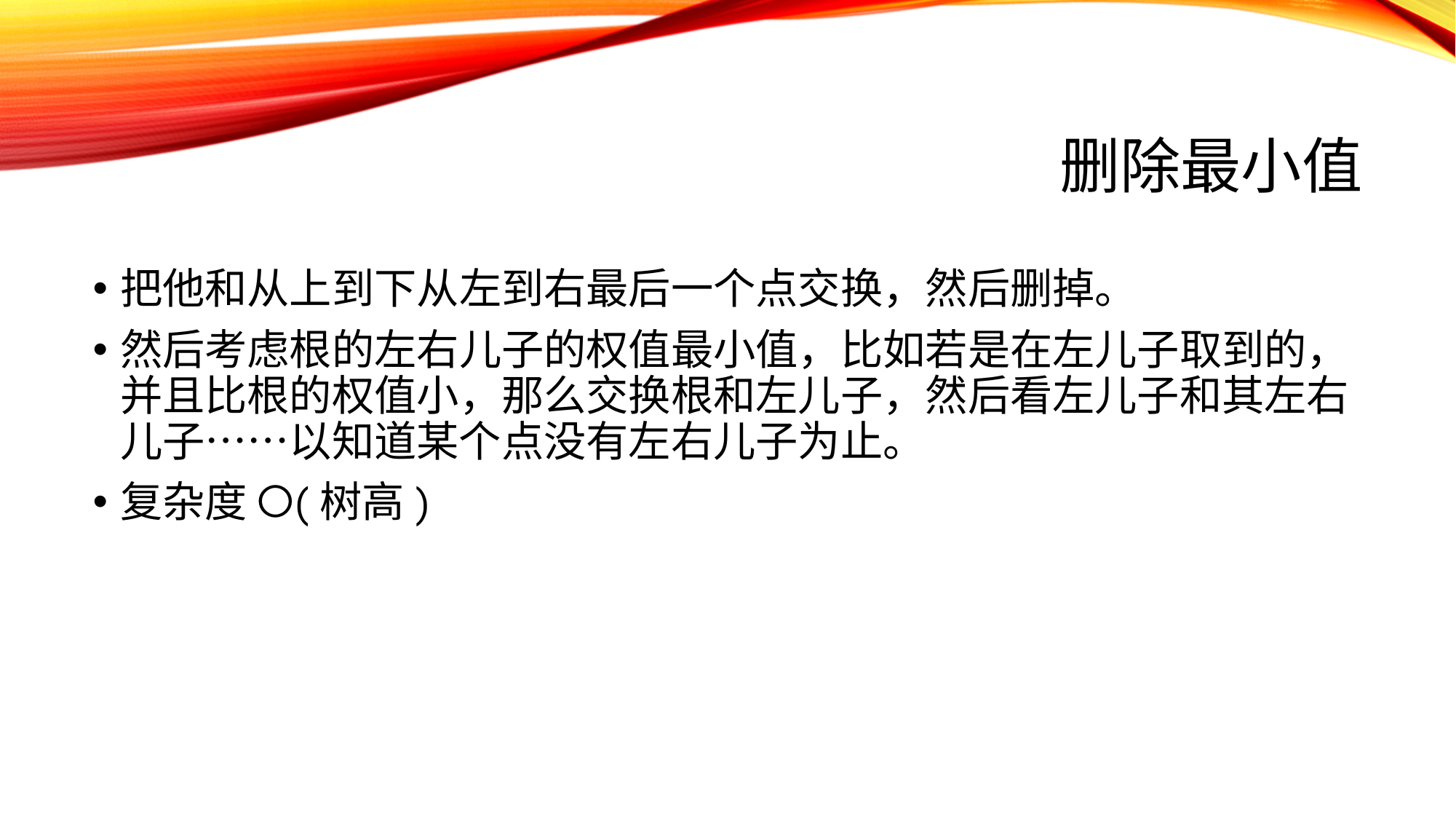

# 删除最小值
把他和从上到下从左到右最后一个点交换，然后删掉。
然后考虑根的左右儿子的权值最小值，比如若是在左儿子取到的，并且比根的权值小，那么交换根和左儿子，然后看左儿子和其左右儿子……以知道某个点没有左右儿子为止。
复杂度O(树高)